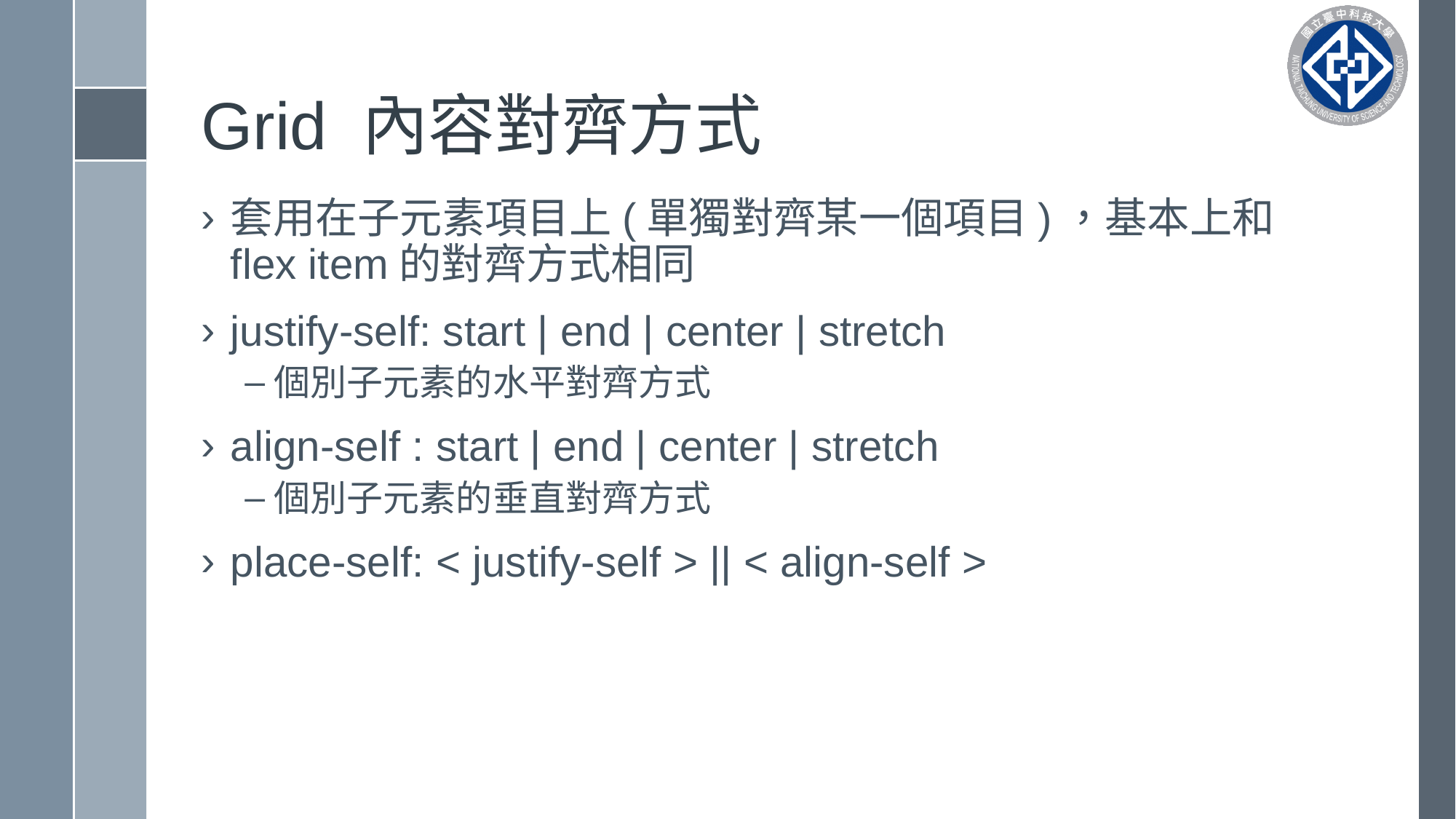

# Grid 內容對齊方式
套用在子元素項目上(單獨對齊某一個項目)，基本上和flex item的對齊方式相同
justify-self: start | end | center | stretch
個別子元素的水平對齊方式
align-self : start | end | center | stretch
個別子元素的垂直對齊方式
place-self: < justify-self > || < align-self >